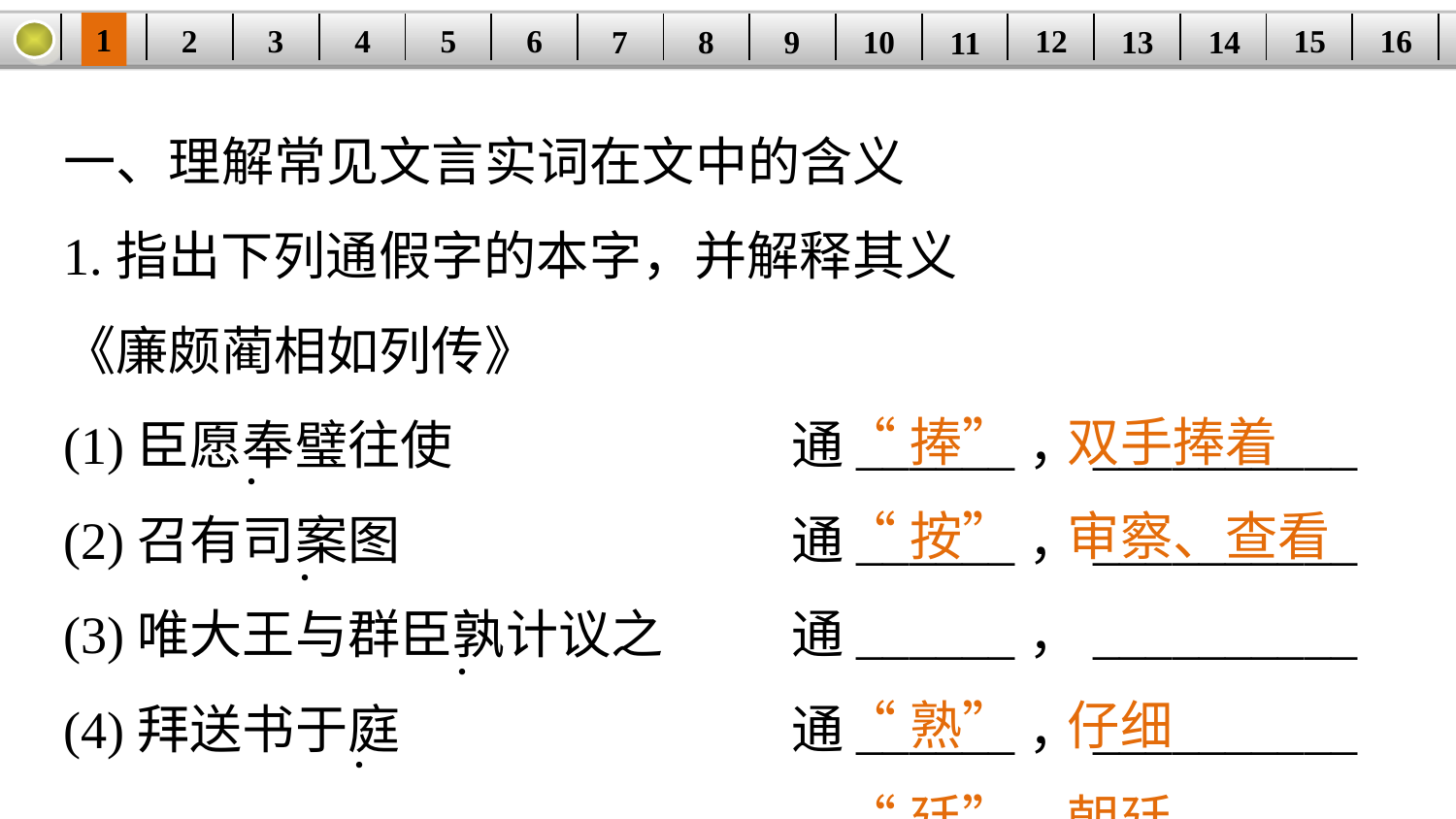

1
2
3
4
16
|  |  |  |  |  |  |  |  |  |  |  |  |  |  |  |  |
| --- | --- | --- | --- | --- | --- | --- | --- | --- | --- | --- | --- | --- | --- | --- | --- |
5
6
15
12
7
8
14
9
10
13
11

一、理解常见文言实词在文中的含义
1.指出下列通假字的本字，并解释其义
《廉颇蔺相如列传》
(1)臣愿奉璧往使　　　　　　	通______，__________
(2)召有司案图  			通______，__________
(3)唯大王与群臣孰计议之　　	通______，__________
(4)拜送书于庭　　　　　　　	通______，__________
“捧”　双手捧着
“按”　审察、查看
“熟”　仔细
“廷”　朝廷
·
·
·
·